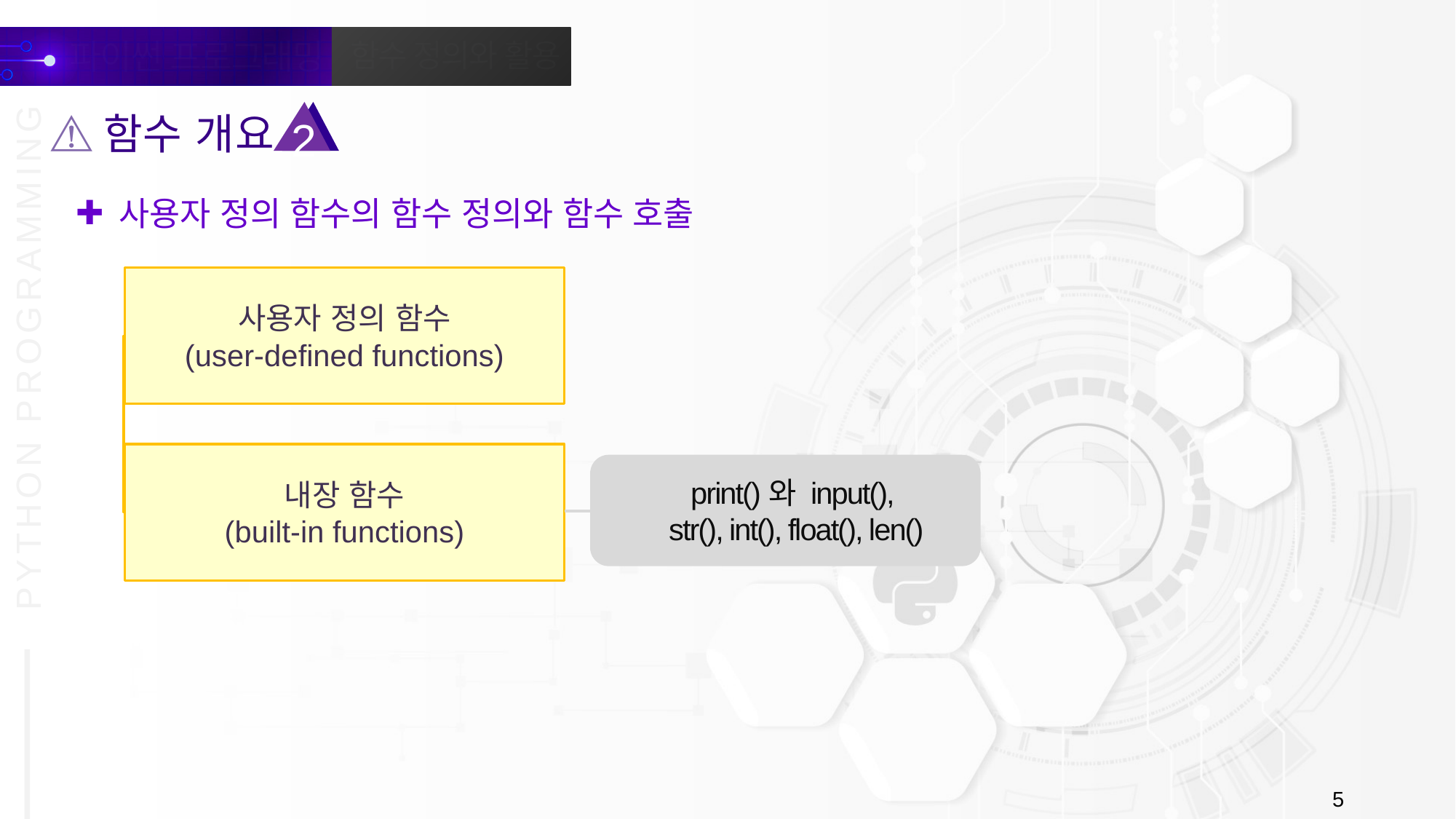

함수 개요

2
사용자 정의 함수의 함수 정의와 함수 호출
사용자 정의 함수
(user-defined functions)
내장 함수
(built-in functions)
print()와 input(),
str(), int(), float(), len()
5